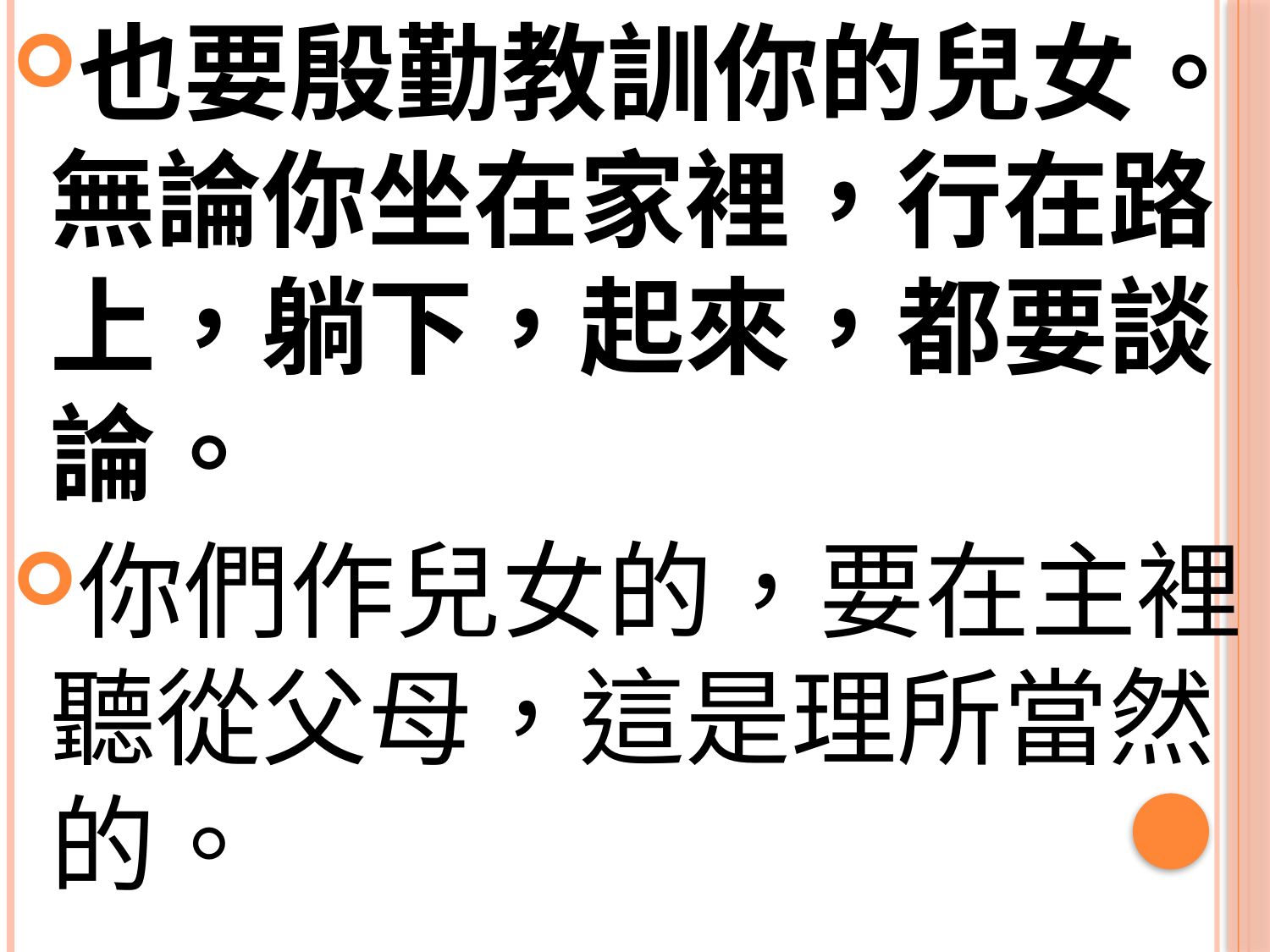

也要殷勤教訓你的兒女。無論你坐在家裡，行在路上，躺下，起來，都要談論。
你們作兒女的，要在主裡聽從父母，這是理所當然的。